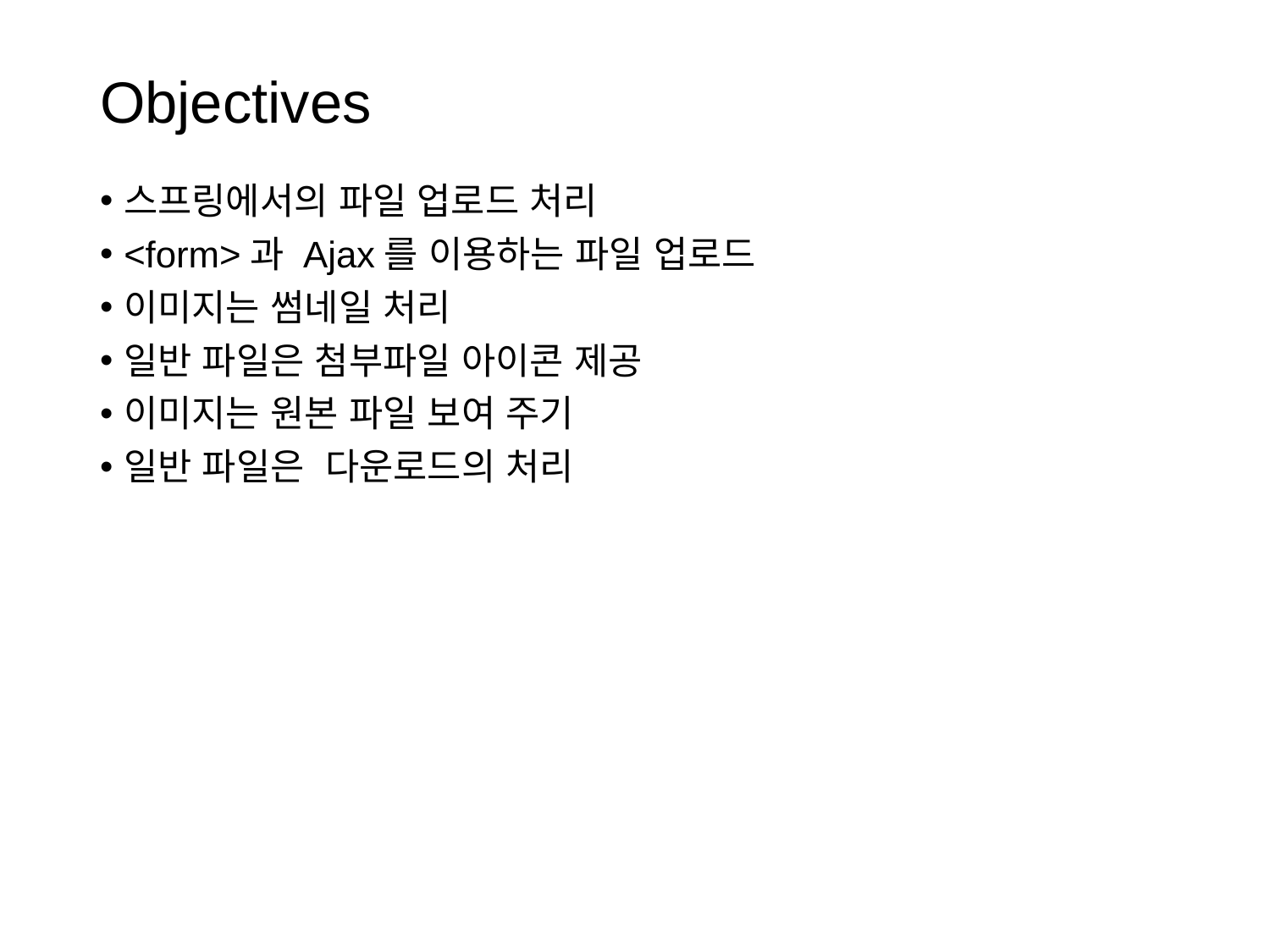

# Objectives
스프링에서의 파일 업로드 처리
<form>과 Ajax를 이용하는 파일 업로드
이미지는 썸네일 처리
일반 파일은 첨부파일 아이콘 제공
이미지는 원본 파일 보여 주기
일반 파일은  다운로드의 처리